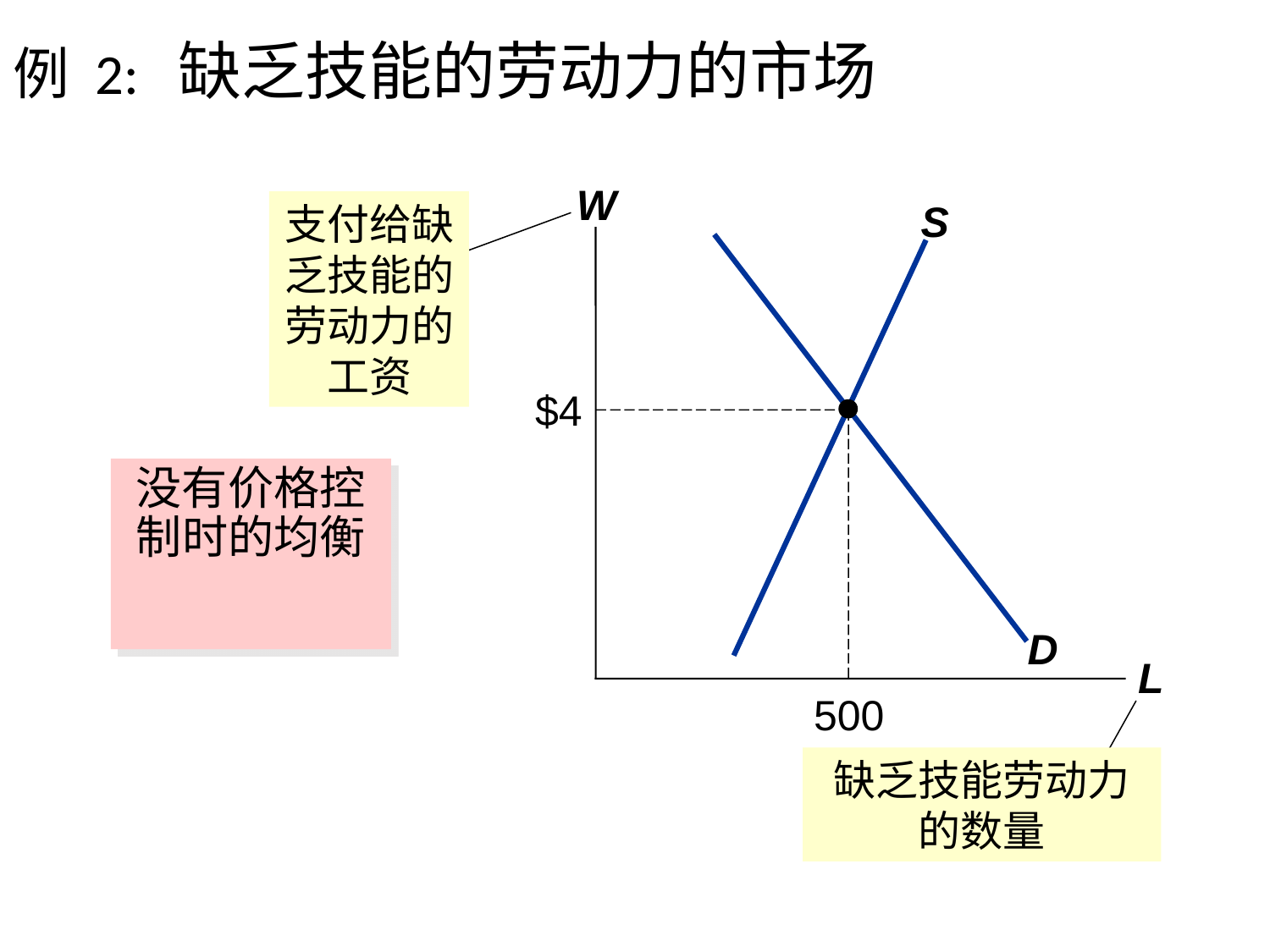

例 2:  缺乏技能的劳动力的市场
#
W

L
S

支付给缺乏技能的劳动力的工资

D

$4

500
没有价格控制时的均衡

缺乏技能劳动力的数量